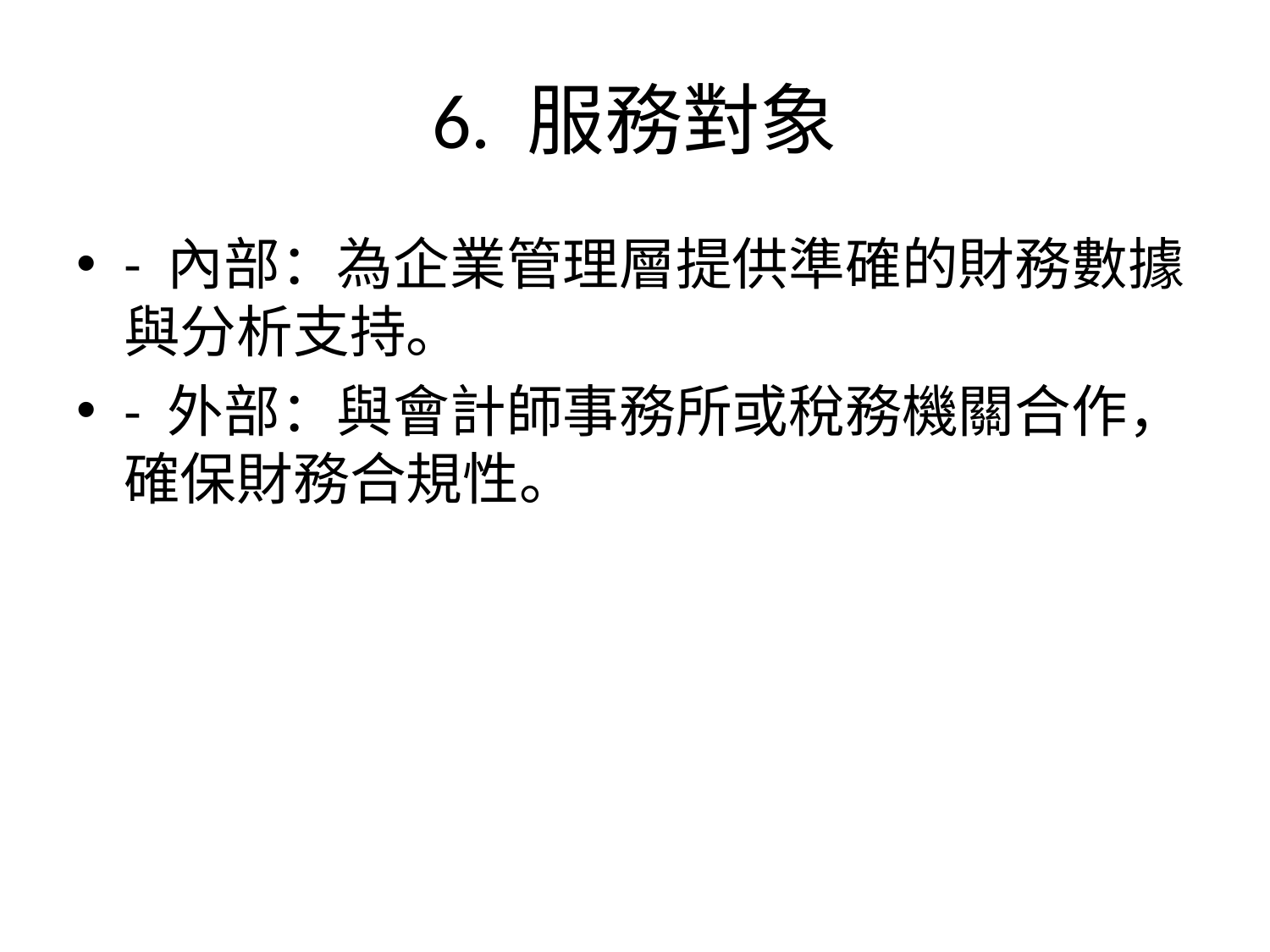

# 6. 服務對象
- 內部：為企業管理層提供準確的財務數據與分析支持。
- 外部：與會計師事務所或稅務機關合作，確保財務合規性。